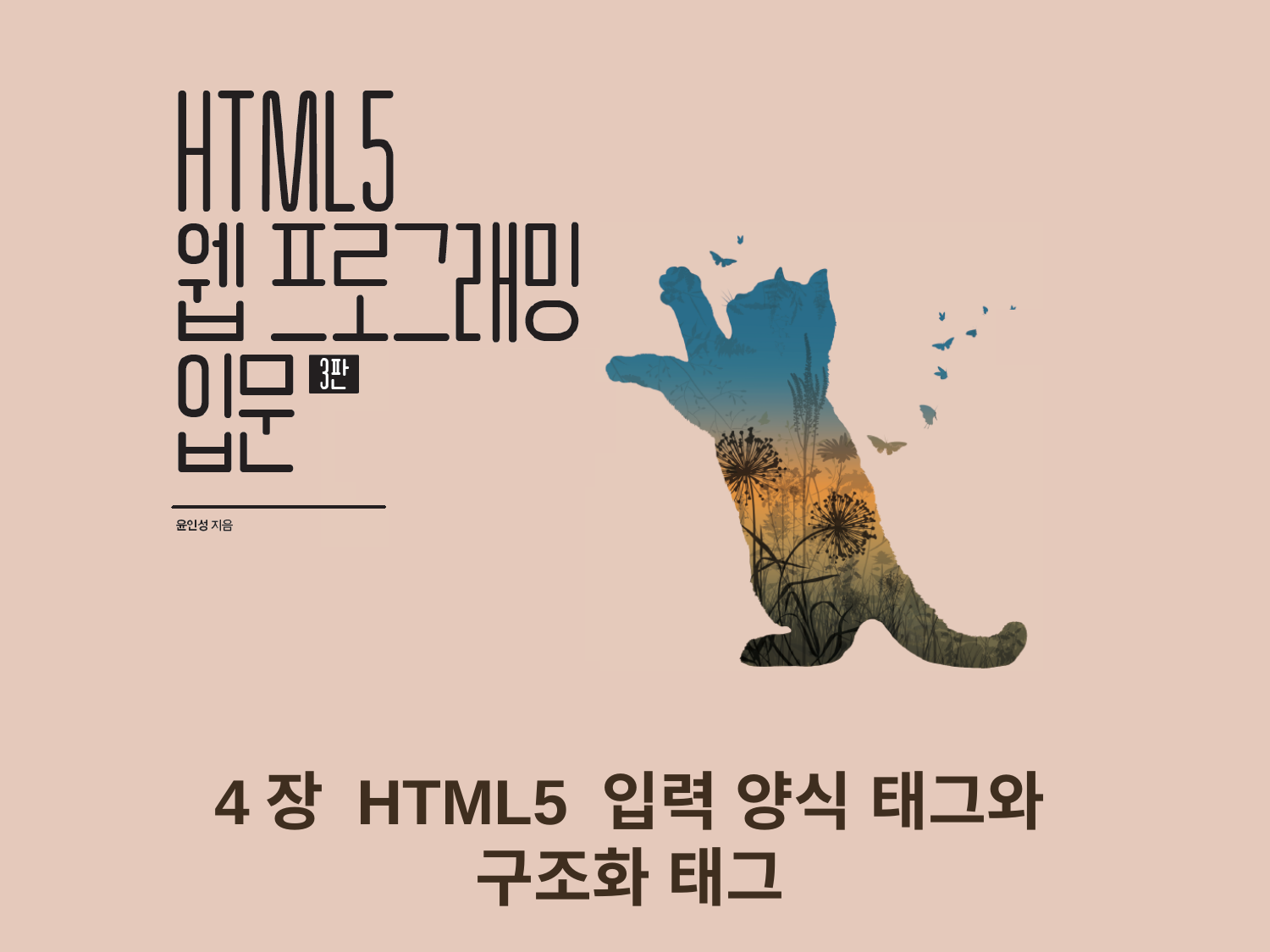

# 4장 HTML5 입력 양식 태그와 구조화 태그